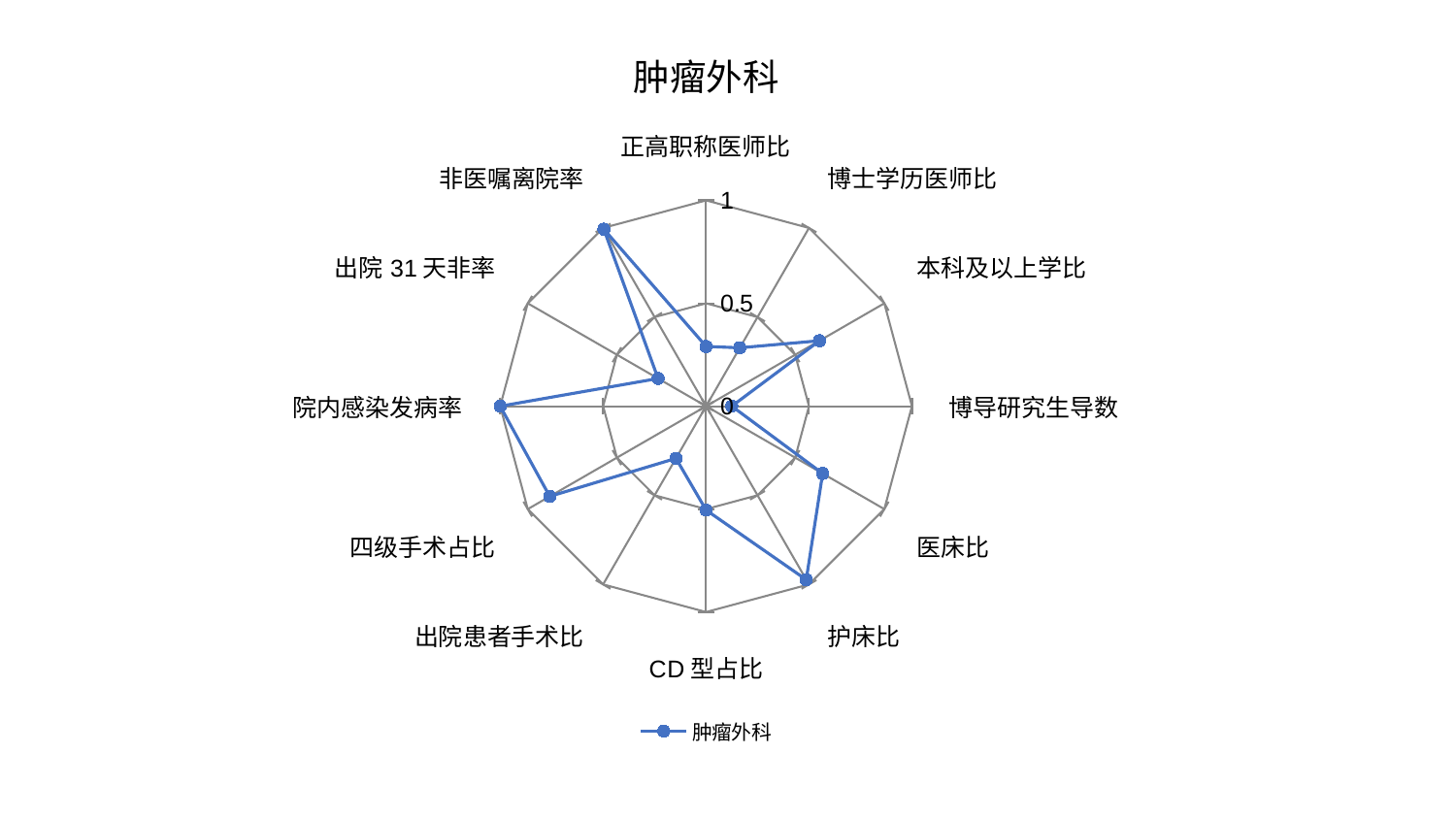

### Chart: 肿瘤外科

| Category | 肿瘤外科 |
|---|---|
| 正高职称医师比 | 0.29045643153527 |
| 博士学历医师比 | 0.327777777777778 |
| 本科及以上学比 | 0.636363636363636 |
| 博导研究生导数 | 0.125 |
| 医床比 | 0.653875968992248 |
| 护床比 | 0.973552250338034 |
| CD型占比 | 0.504994828243236 |
| 出院患者手术比 | 0.292865530370423 |
| 四级手术占比 | 0.876816646109294 |
| 院内感染发病率 | 1.0 |
| 出院31天非率 | 0.269153013126093 |
| 非医嘱离院率 | 0.992877822814129 |
104